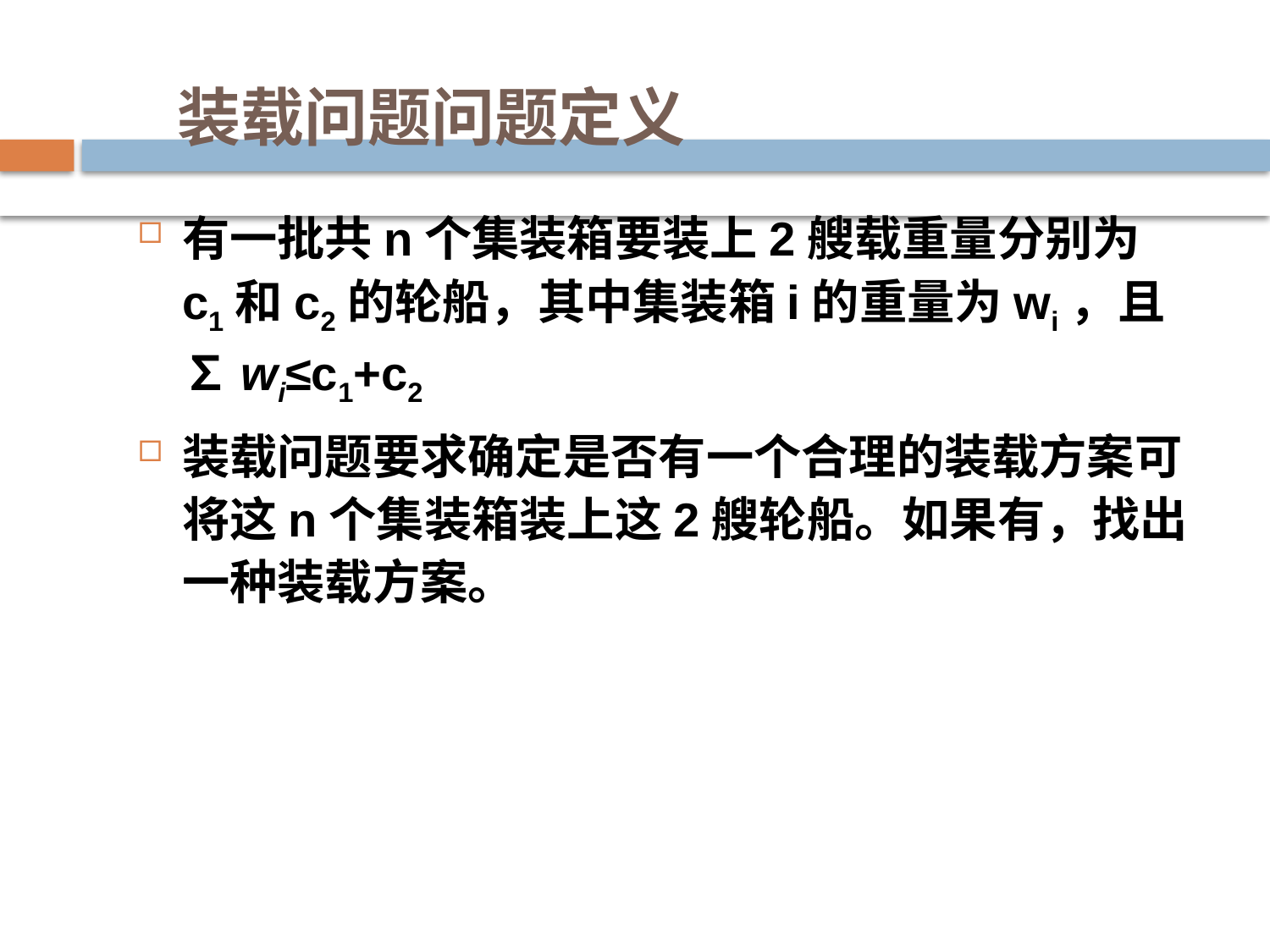

# 装载问题问题定义
有一批共n个集装箱要装上2艘载重量分别为c1和c2的轮船，其中集装箱i的重量为wi，且∑wi≤c1+c2
装载问题要求确定是否有一个合理的装载方案可将这n个集装箱装上这2艘轮船。如果有，找出一种装载方案。